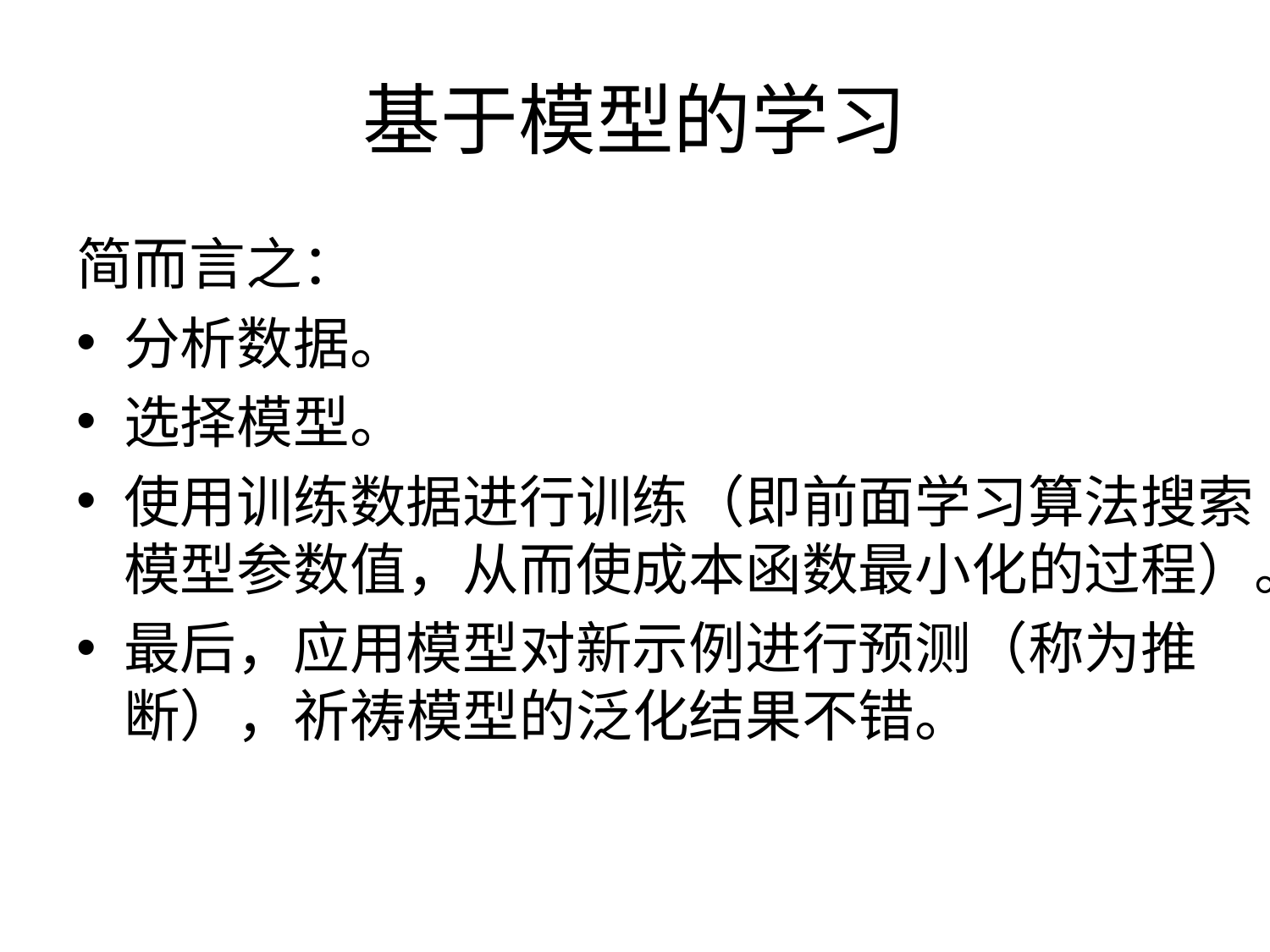

# 基于模型的学习
简而言之：
分析数据。
选择模型。
使用训练数据进行训练（即前面学习算法搜索模型参数值，从而使成本函数最小化的过程）。
最后，应用模型对新示例进行预测（称为推断），祈祷模型的泛化结果不错。